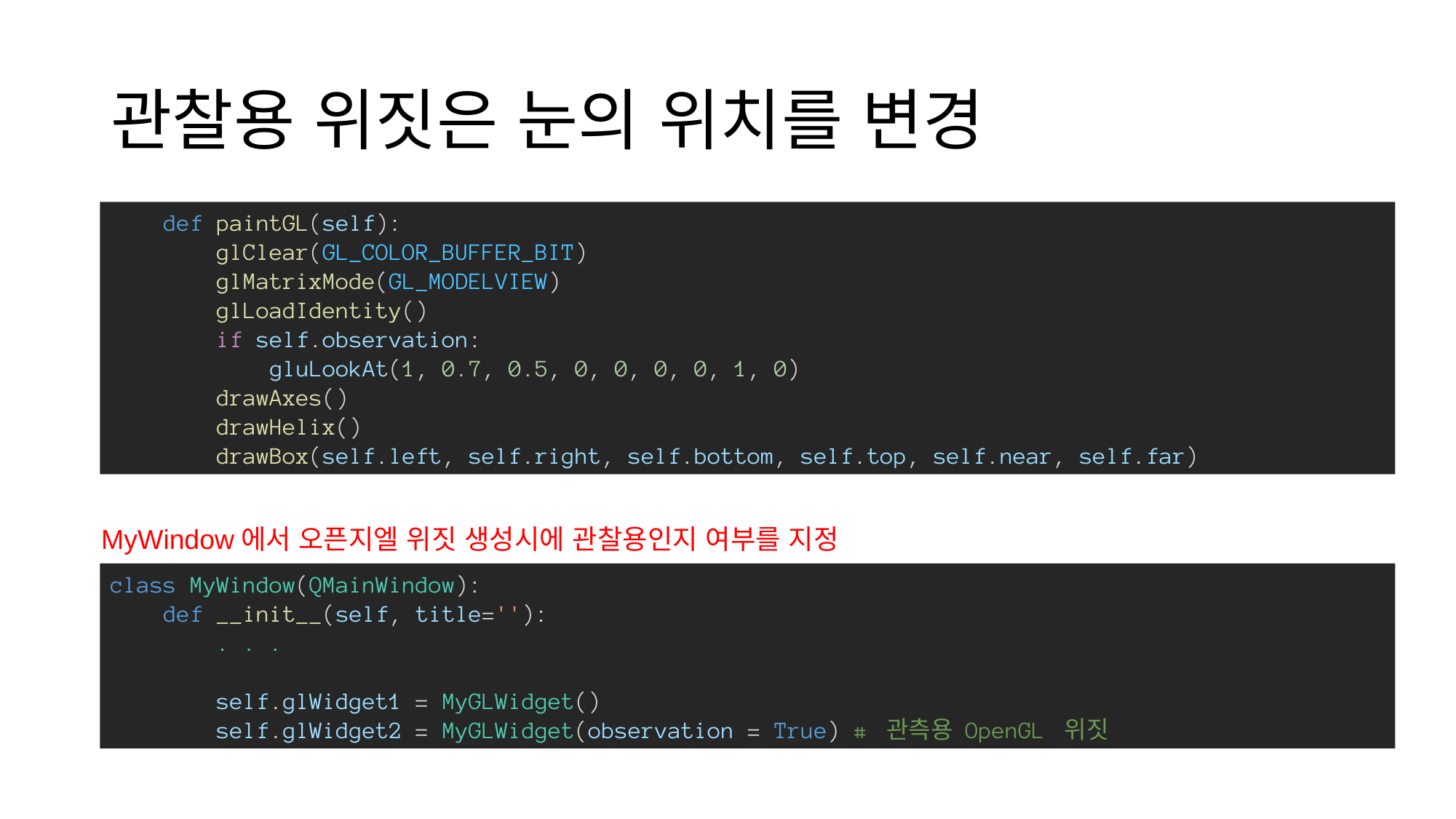

# 관찰용 위짓은 눈의 위치를 변경
    def paintGL(self):
        glClear(GL_COLOR_BUFFER_BIT)
        glMatrixMode(GL_MODELVIEW)
        glLoadIdentity()
        if self.observation:
            gluLookAt(1, 0.7, 0.5, 0, 0, 0, 0, 1, 0)
        drawAxes()
        drawHelix()
        drawBox(self.left, self.right, self.bottom, self.top, self.near, self.far)
MyWindow에서 오픈지엘 위짓 생성시에 관찰용인지 여부를 지정
class MyWindow(QMainWindow):
    def __init__(self, title=''):
        . . .
        self.glWidget1 = MyGLWidget()
        self.glWidget2 = MyGLWidget(observation = True) # 관측용 OpenGL 위짓